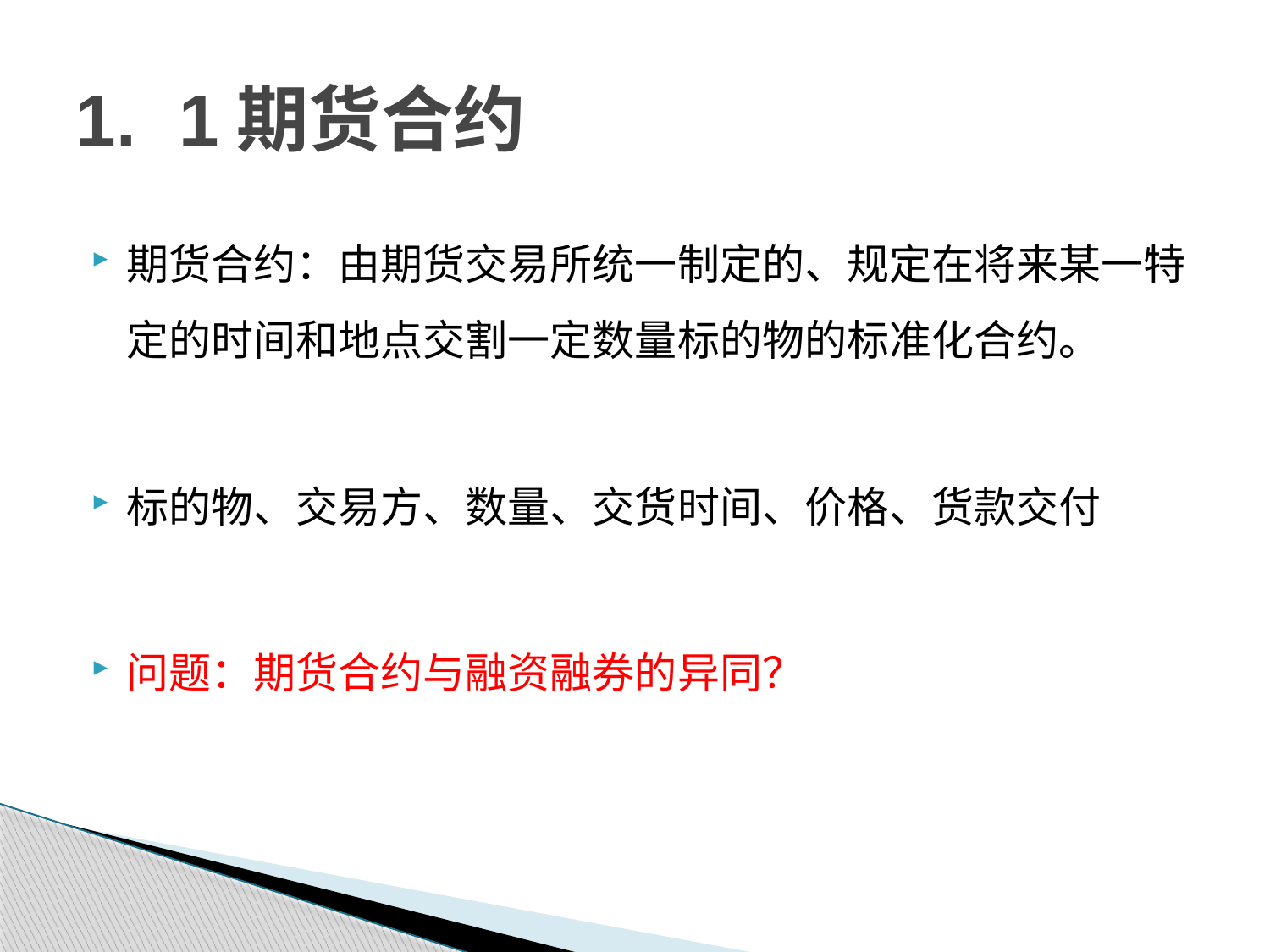

# 1期货合约
期货合约：由期货交易所统一制定的、规定在将来某一特定的时间和地点交割一定数量标的物的标准化合约。

标的物、交易方、数量、交货时间、价格、货款交付

问题：期货合约与融资融券的异同？